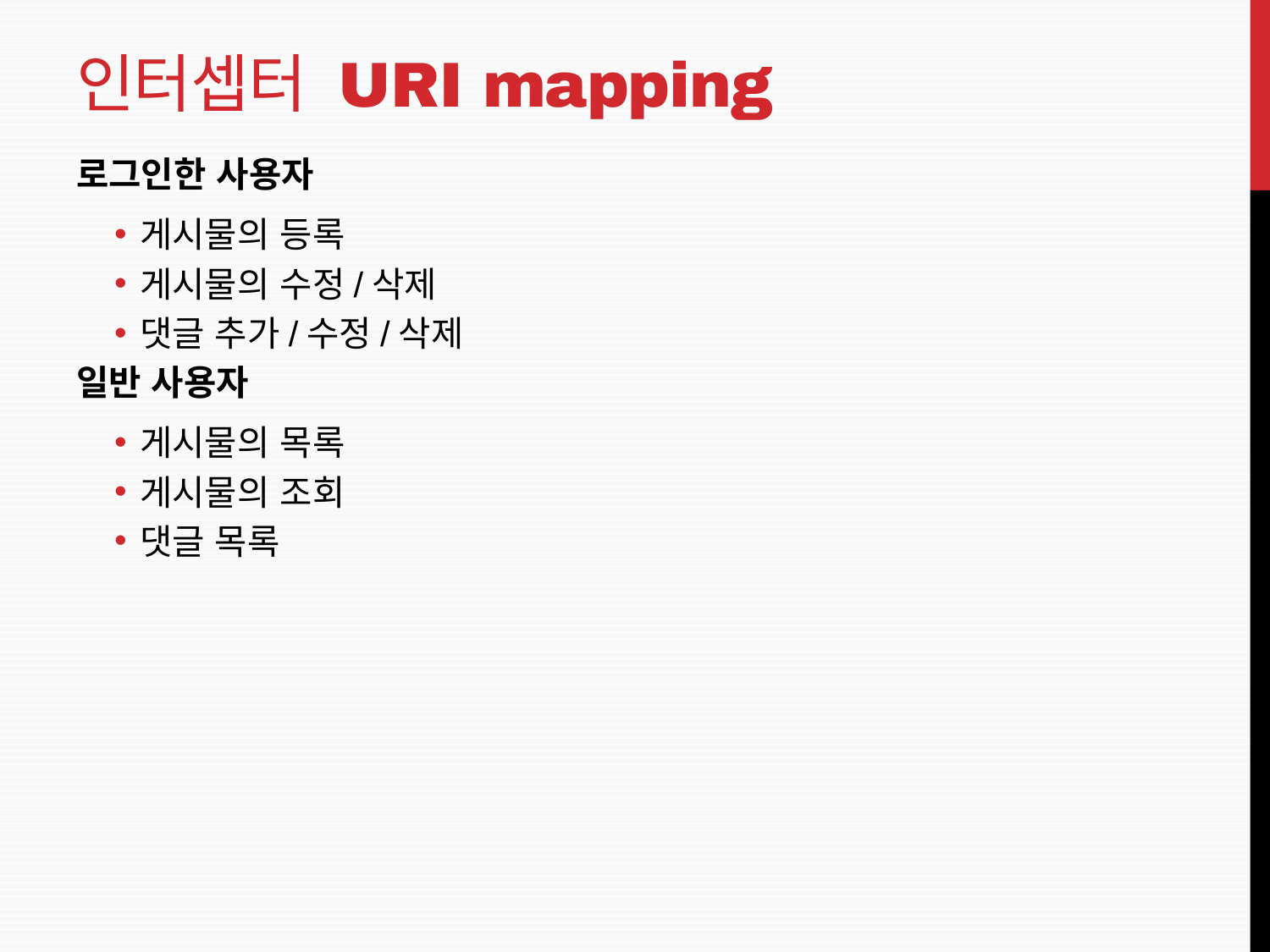

# 인터셉터 URI mapping
로그인한 사용자
게시물의 등록
게시물의 수정/삭제
댓글 추가/수정/삭제
일반 사용자
게시물의 목록
게시물의 조회
댓글 목록